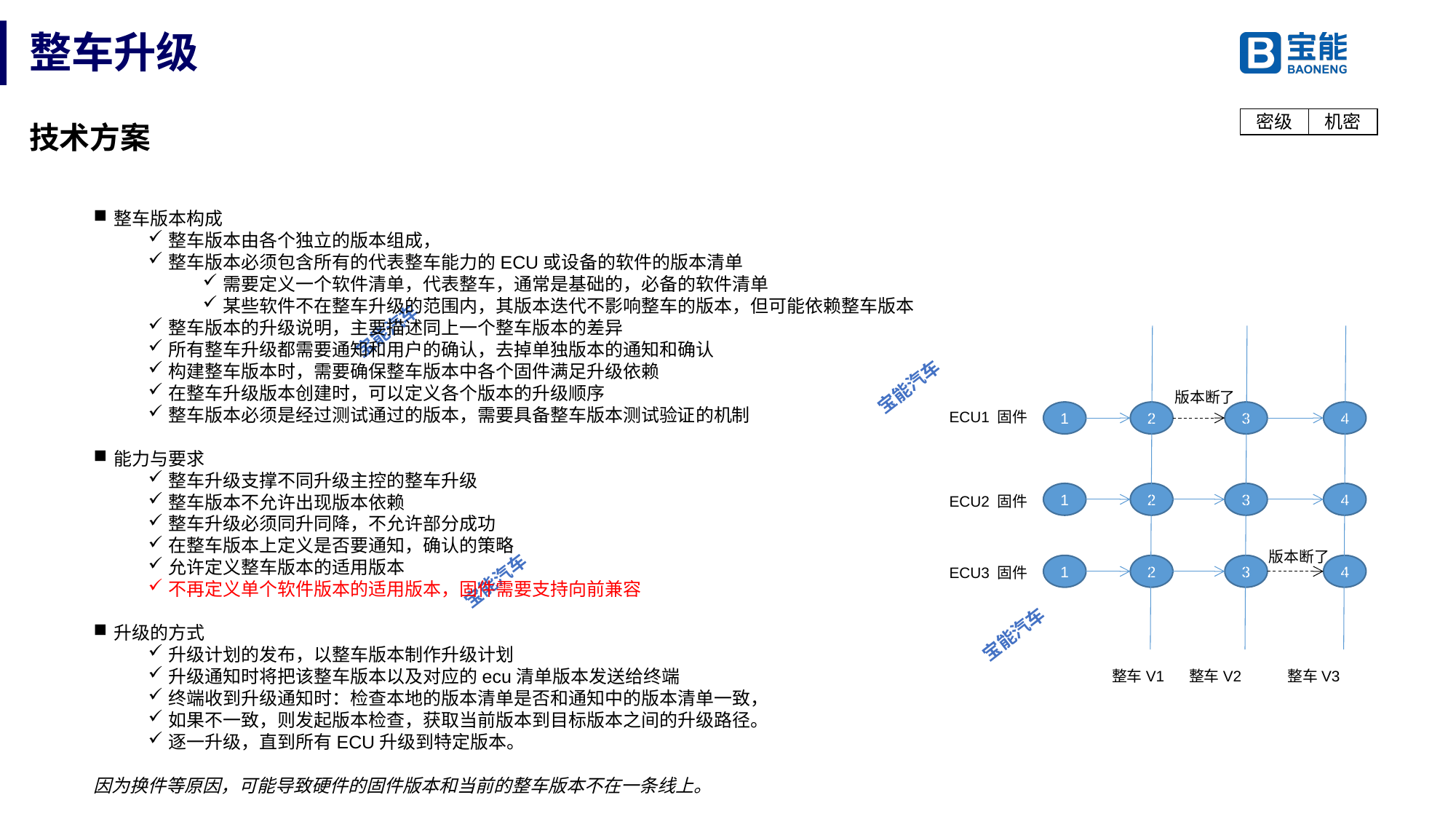

# 整车升级
技术方案
整车版本构成
整车版本由各个独立的版本组成，
整车版本必须包含所有的代表整车能力的ECU或设备的软件的版本清单
需要定义一个软件清单，代表整车，通常是基础的，必备的软件清单
某些软件不在整车升级的范围内，其版本迭代不影响整车的版本，但可能依赖整车版本
整车版本的升级说明，主要描述同上一个整车版本的差异
所有整车升级都需要通知和用户的确认，去掉单独版本的通知和确认
构建整车版本时，需要确保整车版本中各个固件满足升级依赖
在整车升级版本创建时，可以定义各个版本的升级顺序
整车版本必须是经过测试通过的版本，需要具备整车版本测试验证的机制

能力与要求
整车升级支撑不同升级主控的整车升级
整车版本不允许出现版本依赖
整车升级必须同升同降，不允许部分成功
在整车版本上定义是否要通知，确认的策略
允许定义整车版本的适用版本
不再定义单个软件版本的适用版本，固件需要支持向前兼容

升级的方式
升级计划的发布，以整车版本制作升级计划
升级通知时将把该整车版本以及对应的ecu清单版本发送给终端
终端收到升级通知时：检查本地的版本清单是否和通知中的版本清单一致，
如果不一致，则发起版本检查，获取当前版本到目标版本之间的升级路径。
逐一升级，直到所有ECU升级到特定版本。

因为换件等原因，可能导致硬件的固件版本和当前的整车版本不在一条线上。
版本断了
1
2
3
4
ECU1 固件
1
2
3
4
ECU2 固件
版本断了
1
2
3
4
ECU3 固件
整车V1
整车V2
整车V3
20